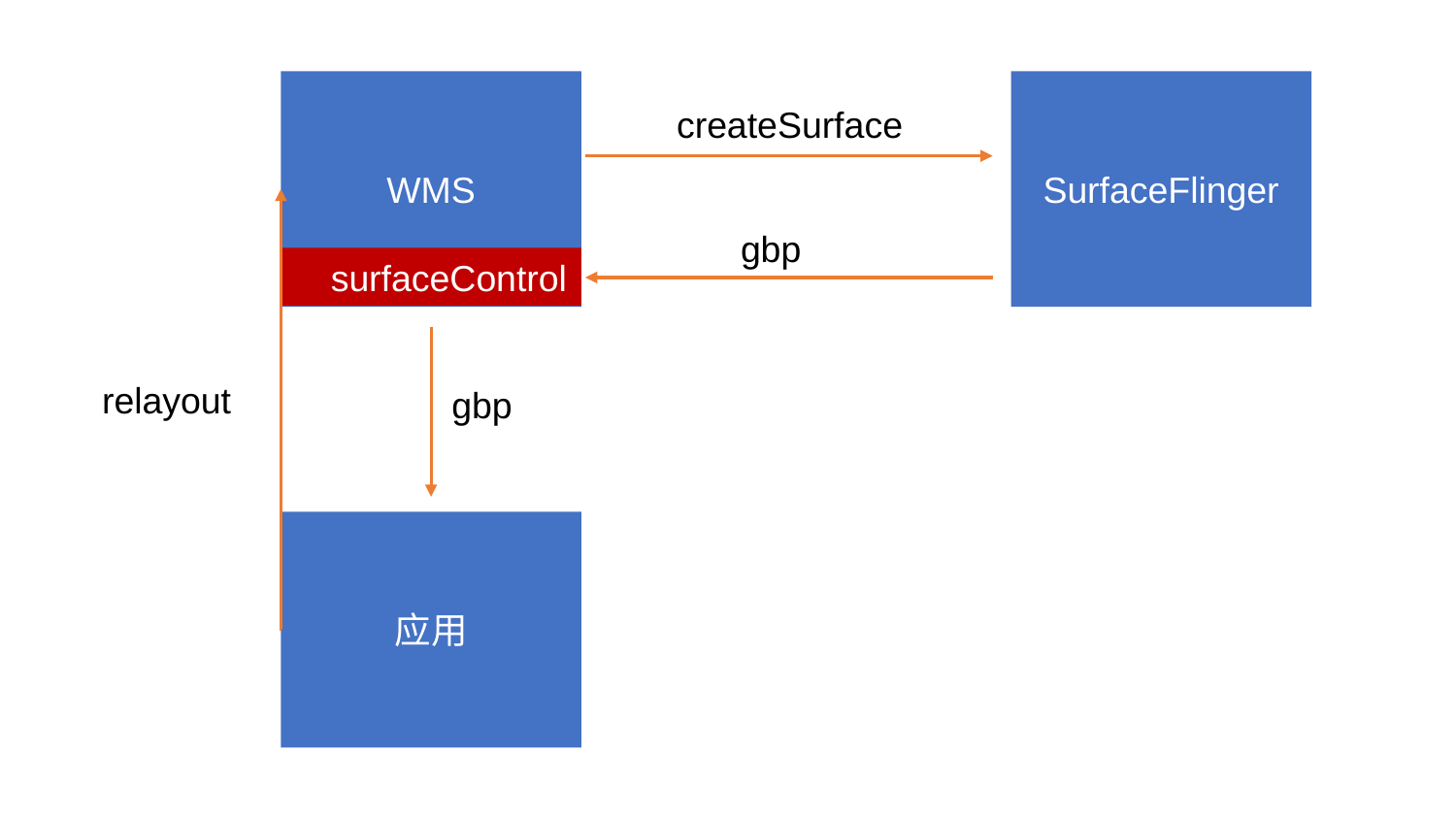

WMS
SurfaceFlinger
createSurface
gbp
surfaceControl
relayout
gbp
应用